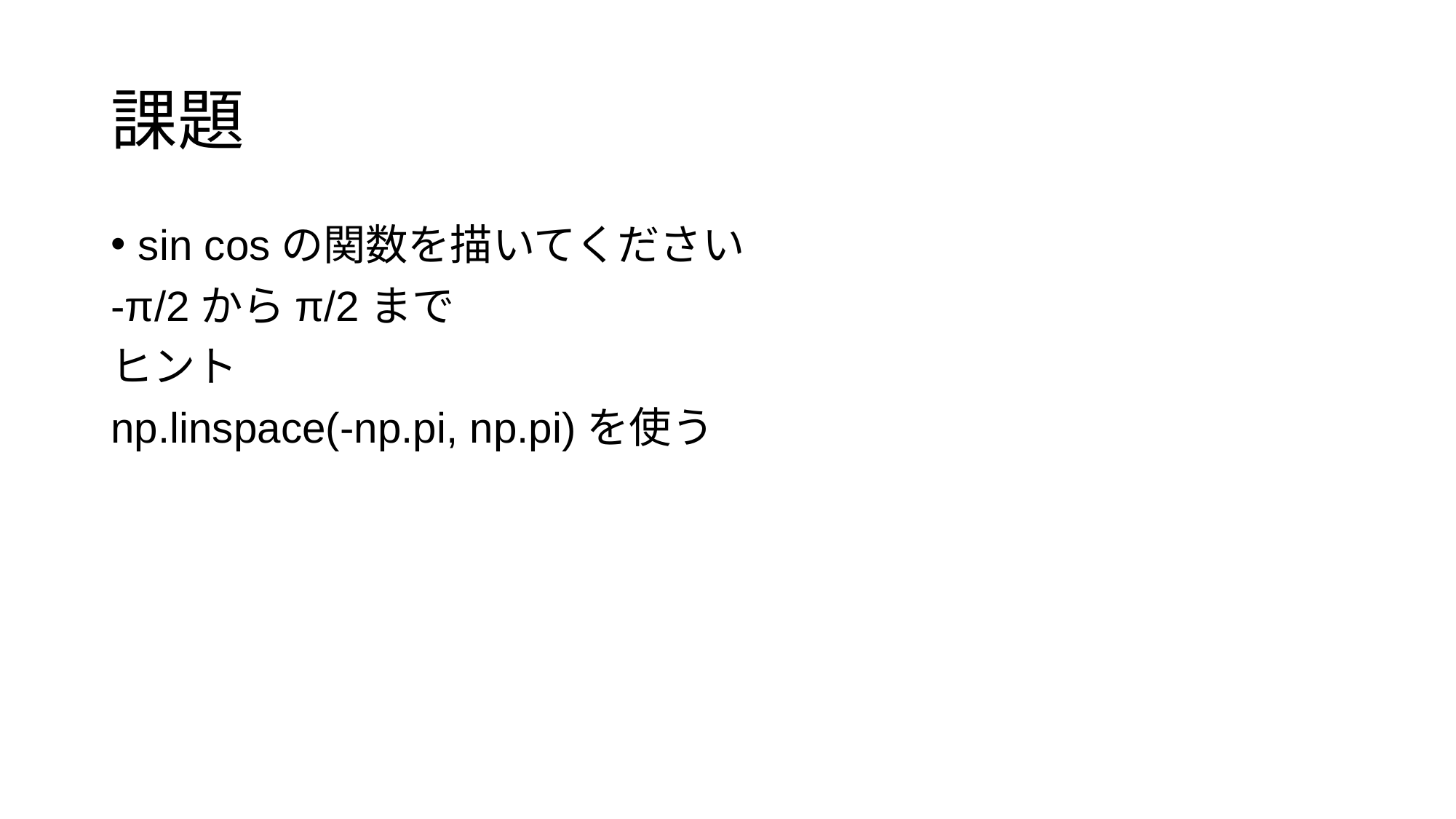

# 課題
sin cosの関数を描いてください
-π/2からπ/2まで
ヒント
np.linspace(-np.pi, np.pi)を使う